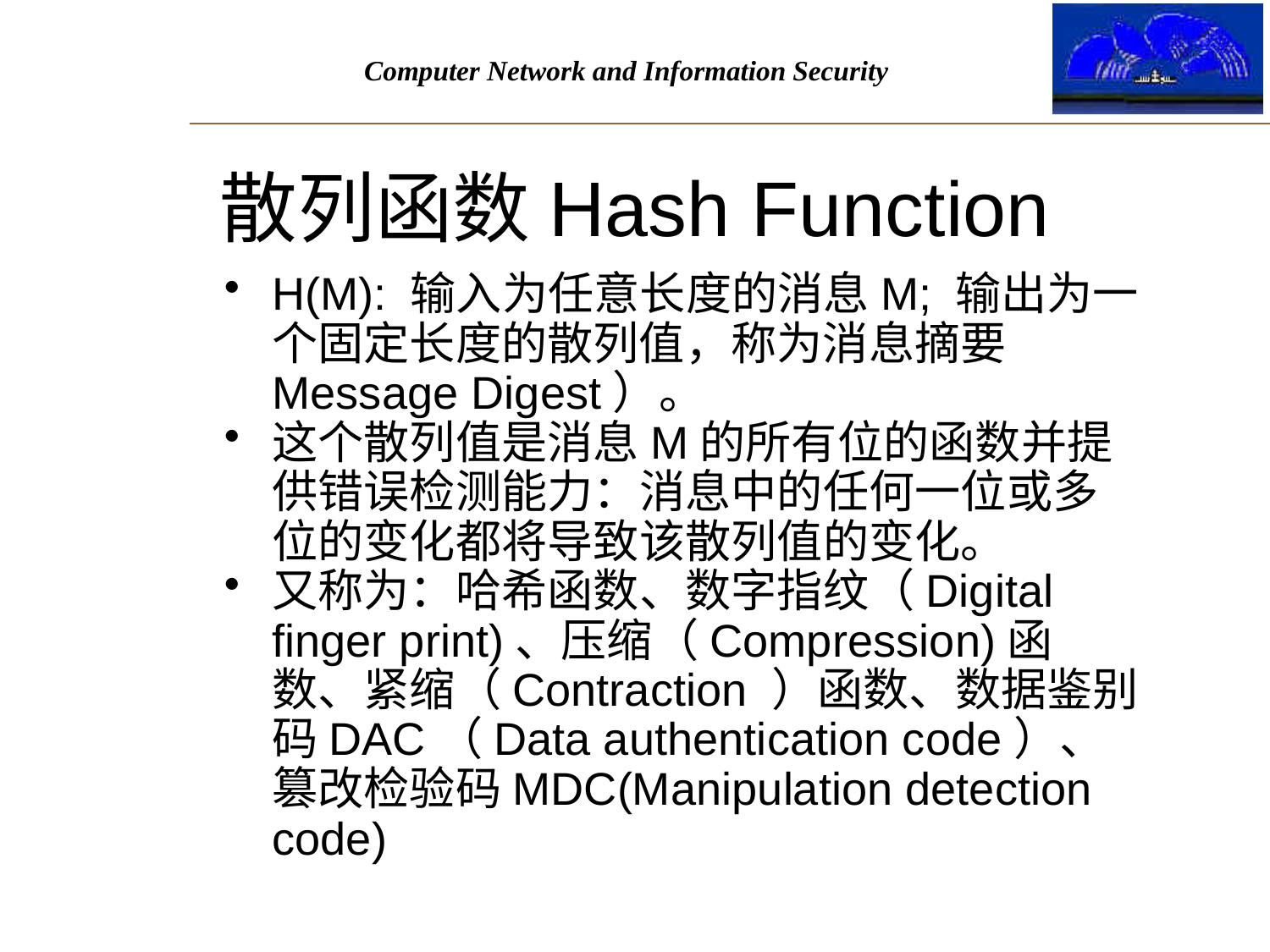

# 散列函数Hash Function
H(M): 输入为任意长度的消息M; 输出为一个固定长度的散列值，称为消息摘要Message Digest）。
这个散列值是消息M的所有位的函数并提供错误检测能力：消息中的任何一位或多位的变化都将导致该散列值的变化。
又称为：哈希函数、数字指纹（Digital finger print)、压缩（Compression)函数、紧缩（Contraction ）函数、数据鉴别码DAC（Data authentication code）、篡改检验码MDC(Manipulation detection code)